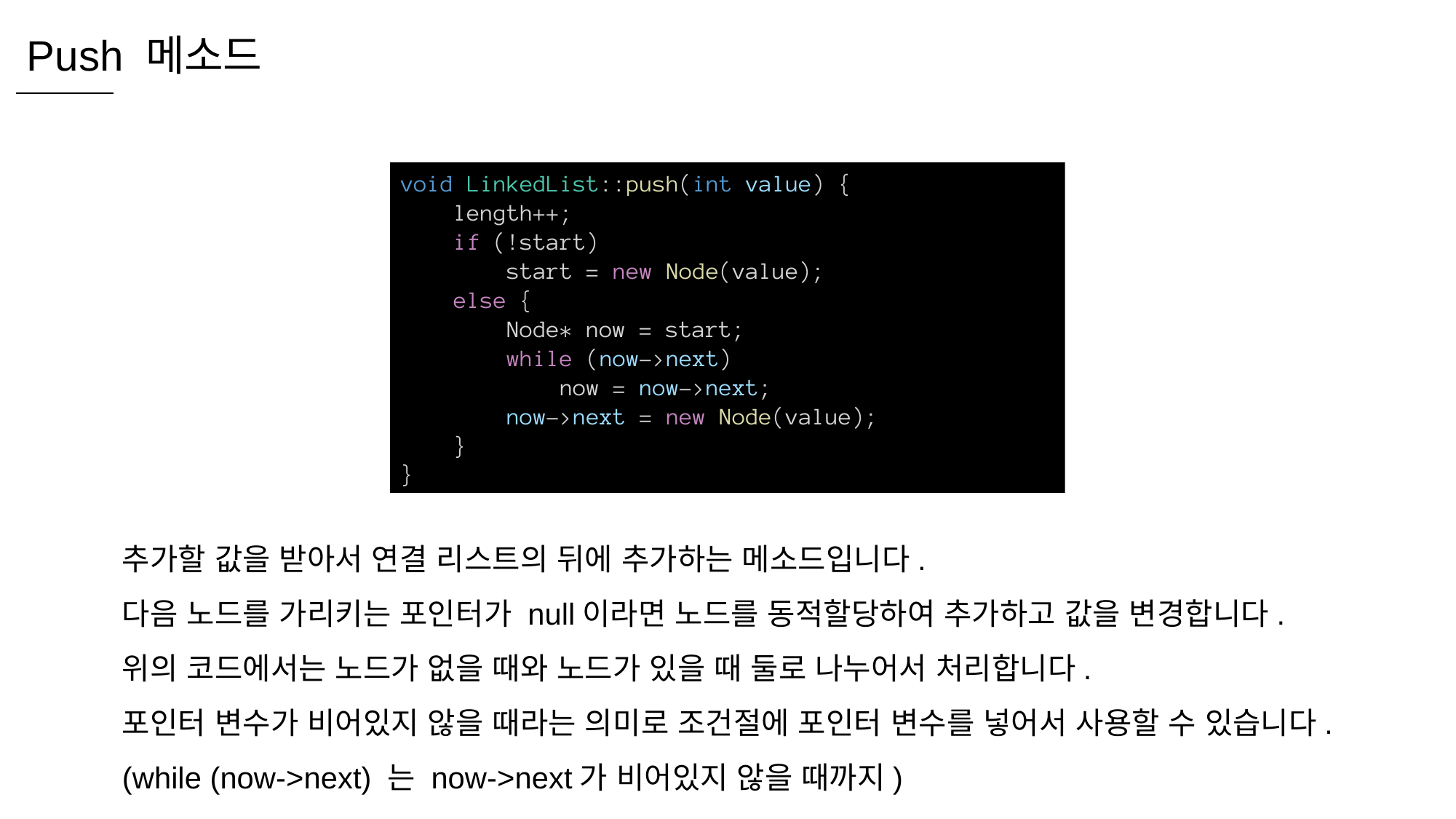

Push 메소드
void LinkedList::push(int value) {
    length++;
    if (!start)
        start = new Node(value);
    else {
        Node* now = start;
        while (now->next)
            now = now->next;
        now->next = new Node(value);
    }
}
추가할 값을 받아서 연결 리스트의 뒤에 추가하는 메소드입니다.
다음 노드를 가리키는 포인터가 null이라면 노드를 동적할당하여 추가하고 값을 변경합니다.
위의 코드에서는 노드가 없을 때와 노드가 있을 때 둘로 나누어서 처리합니다.
포인터 변수가 비어있지 않을 때라는 의미로 조건절에 포인터 변수를 넣어서 사용할 수 있습니다.
(while (now->next) 는 now->next가 비어있지 않을 때까지)